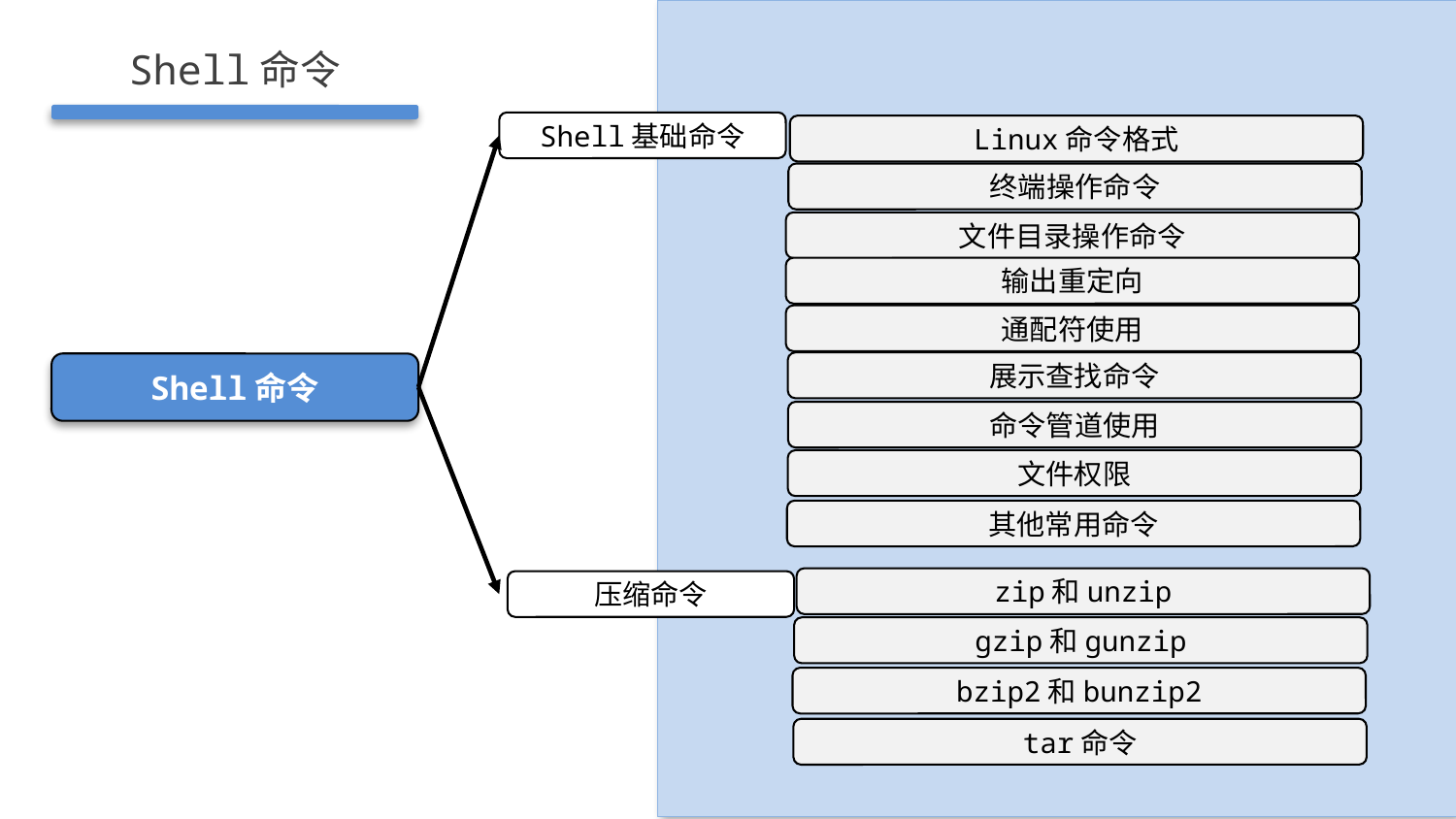

Shell命令
Shell基础命令
Linux命令格式
终端操作命令
文件目录操作命令
输出重定向
通配符使用
展示查找命令
Shell命令
命令管道使用
文件权限
其他常用命令
zip和unzip
压缩命令
gzip和gunzip
bzip2和bunzip2
tar命令